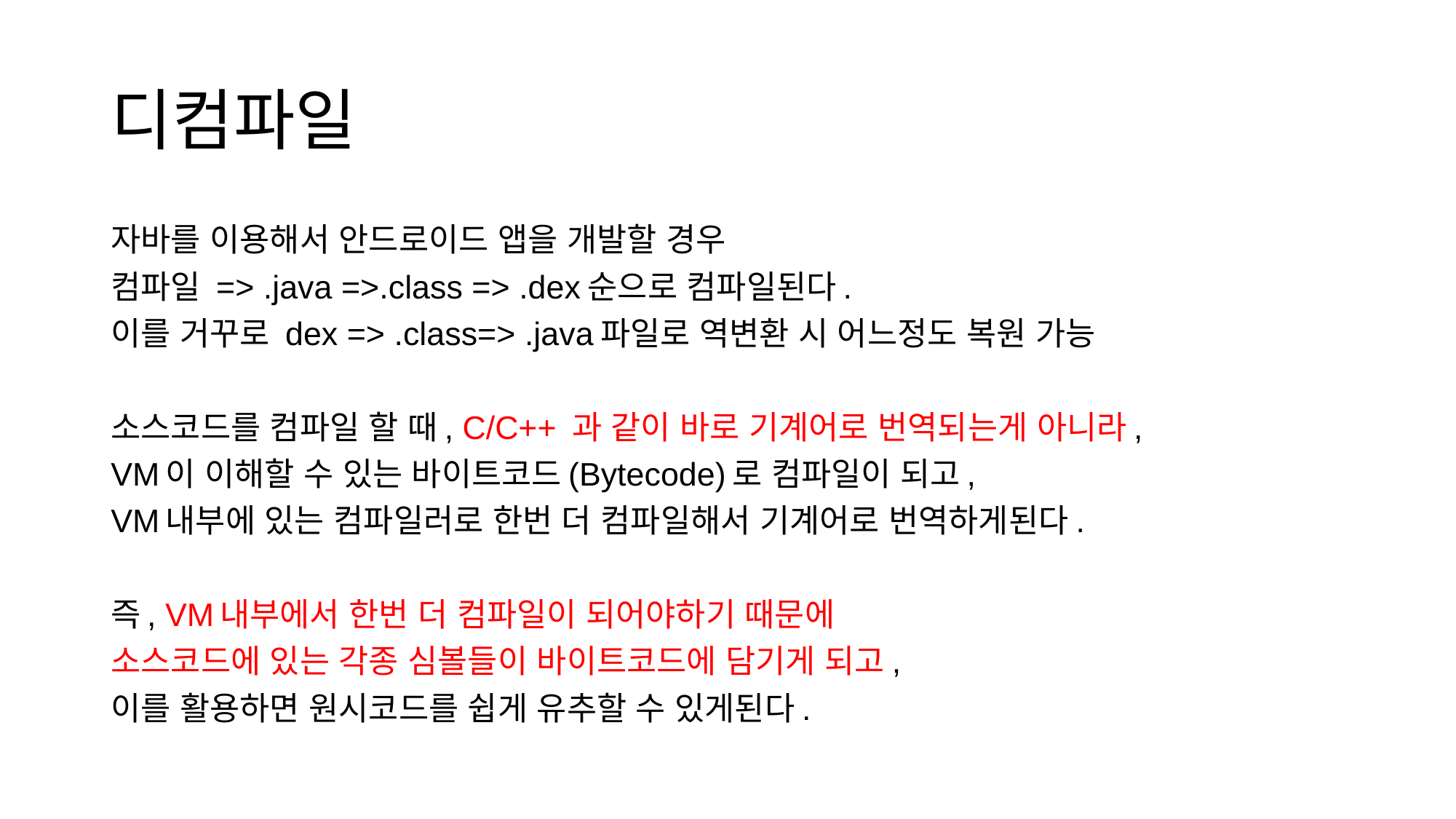

# 디컴파일
자바를 이용해서 안드로이드 앱을 개발할 경우
컴파일 => .java =>.class => .dex순으로 컴파일된다.
이를 거꾸로 dex => .class=> .java파일로 역변환 시 어느정도 복원 가능

소스코드를 컴파일 할 때, C/C++ 과 같이 바로 기계어로 번역되는게 아니라,
VM이 이해할 수 있는 바이트코드(Bytecode)로 컴파일이 되고,
VM내부에 있는 컴파일러로 한번 더 컴파일해서 기계어로 번역하게된다.

즉, VM내부에서 한번 더 컴파일이 되어야하기 때문에
소스코드에 있는 각종 심볼들이 바이트코드에 담기게 되고,
이를 활용하면 원시코드를 쉽게 유추할 수 있게된다.